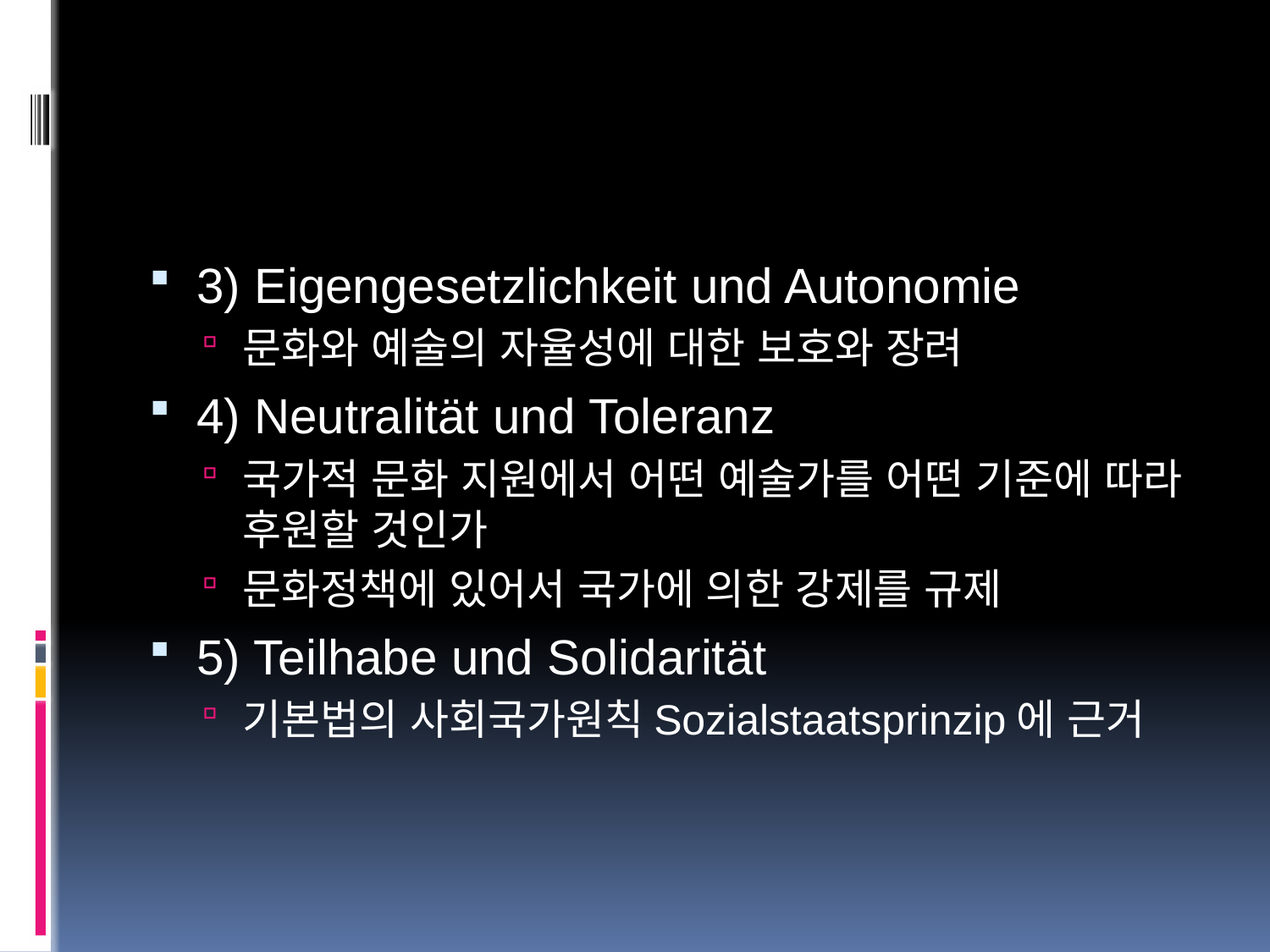

#
3) Eigengesetzlichkeit und Autonomie
문화와 예술의 자율성에 대한 보호와 장려
4) Neutralität und Toleranz
국가적 문화 지원에서 어떤 예술가를 어떤 기준에 따라 후원할 것인가
문화정책에 있어서 국가에 의한 강제를 규제
5) Teilhabe und Solidarität
기본법의 사회국가원칙Sozialstaatsprinzip에 근거